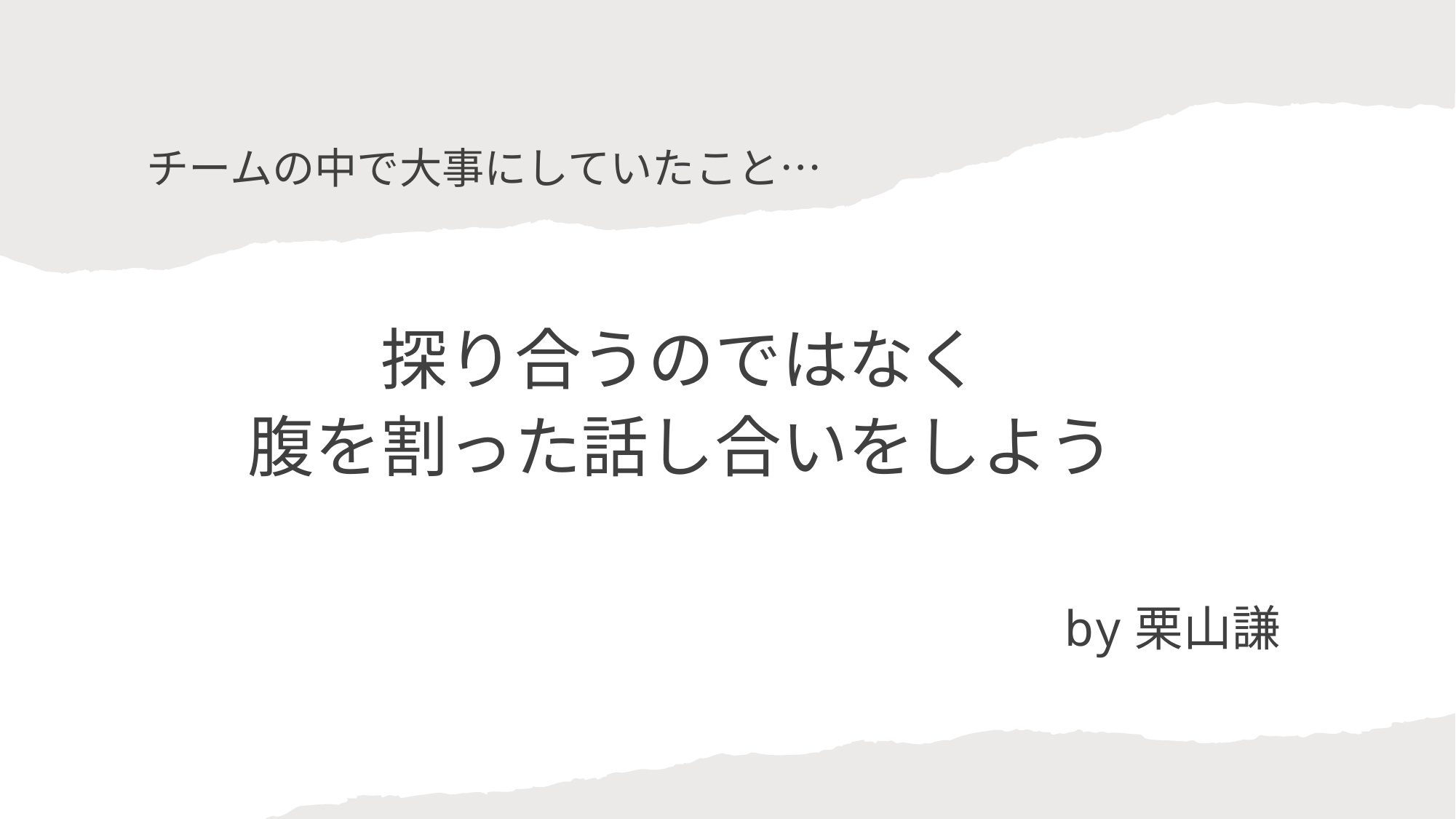

# チームの中で大事にしていたこと…
探り合うのではなく
腹を割った話し合いをしよう

									by栗山謙